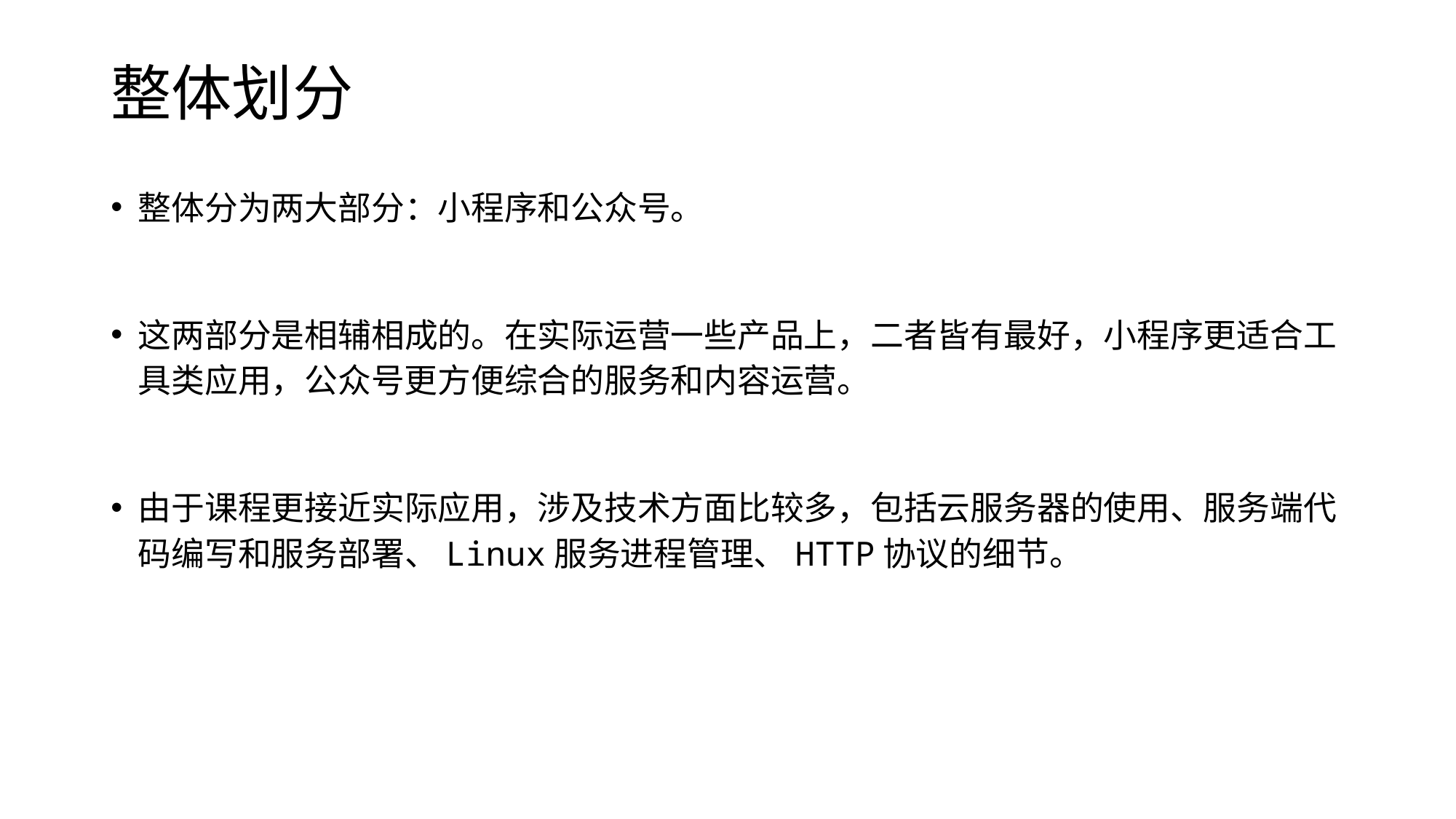

# 整体划分
整体分为两大部分：小程序和公众号。

这两部分是相辅相成的。在实际运营一些产品上，二者皆有最好，小程序更适合工具类应用，公众号更方便综合的服务和内容运营。

由于课程更接近实际应用，涉及技术方面比较多，包括云服务器的使用、服务端代码编写和服务部署、Linux服务进程管理、HTTP协议的细节。